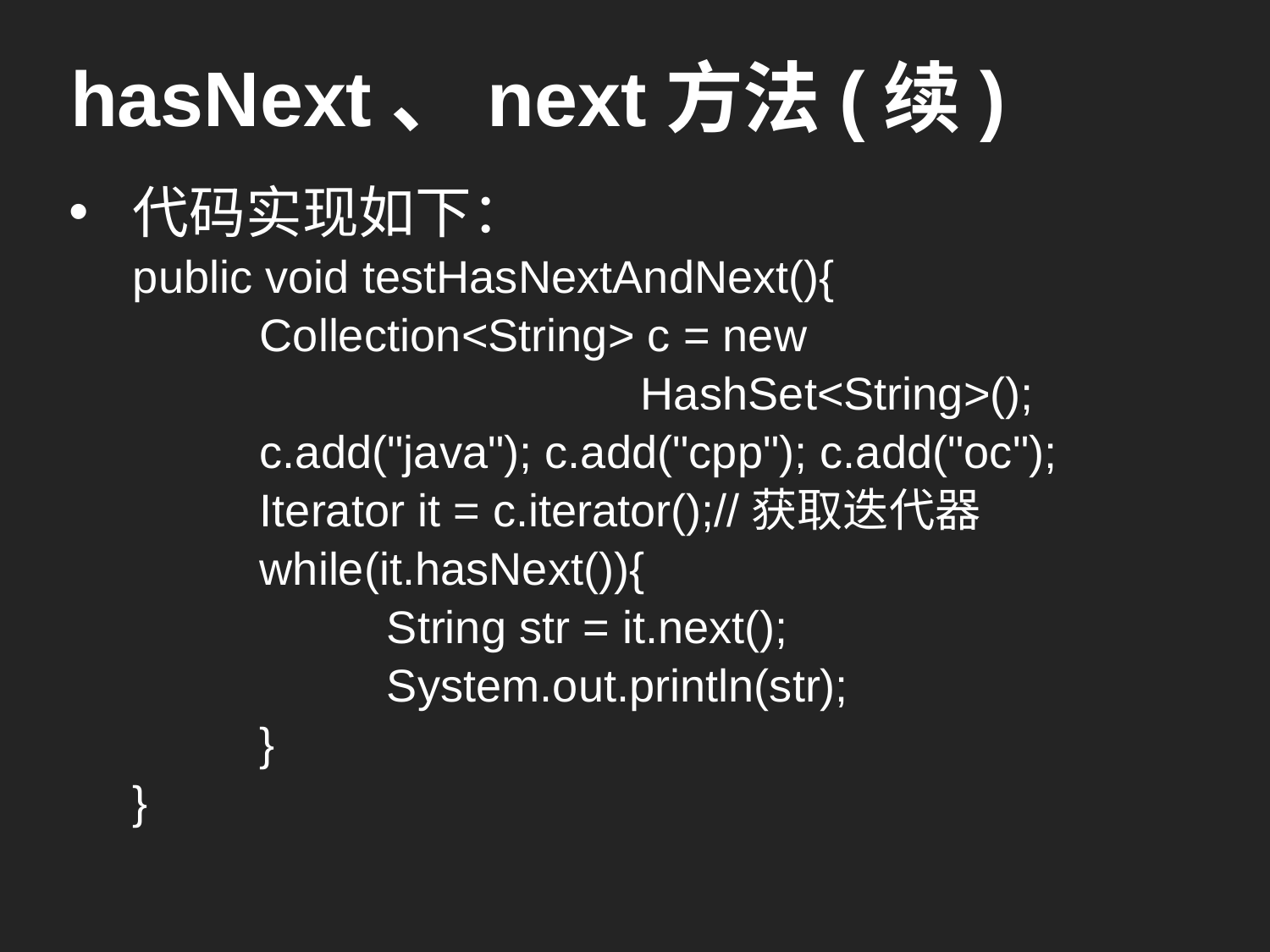

# hasNext、next方法(续)
代码实现如下：
public void testHasNextAndNext(){
	Collection<String> c = new
				HashSet<String>();
	c.add("java"); c.add("cpp"); c.add("oc");
	Iterator it = c.iterator();//获取迭代器
	while(it.hasNext()){
		String str = it.next();
		System.out.println(str);
	}
}